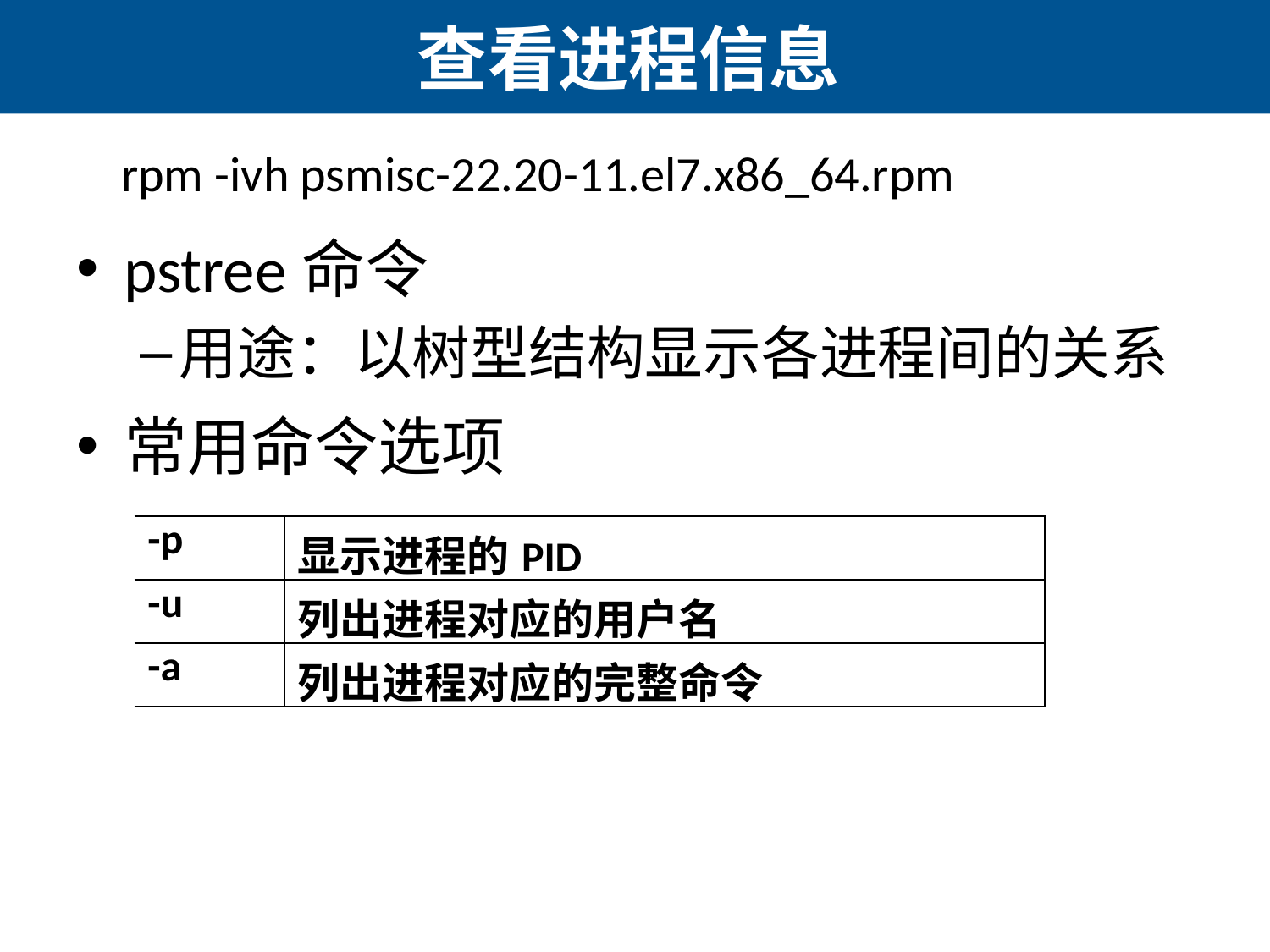

# 查看进程信息
rpm -ivh psmisc-22.20-11.el7.x86_64.rpm
pstree命令
用途：以树型结构显示各进程间的关系
常用命令选项

| -p | 显示进程的PID |
| --- | --- |
| -u | 列出进程对应的用户名 |
| -a | 列出进程对应的完整命令 |